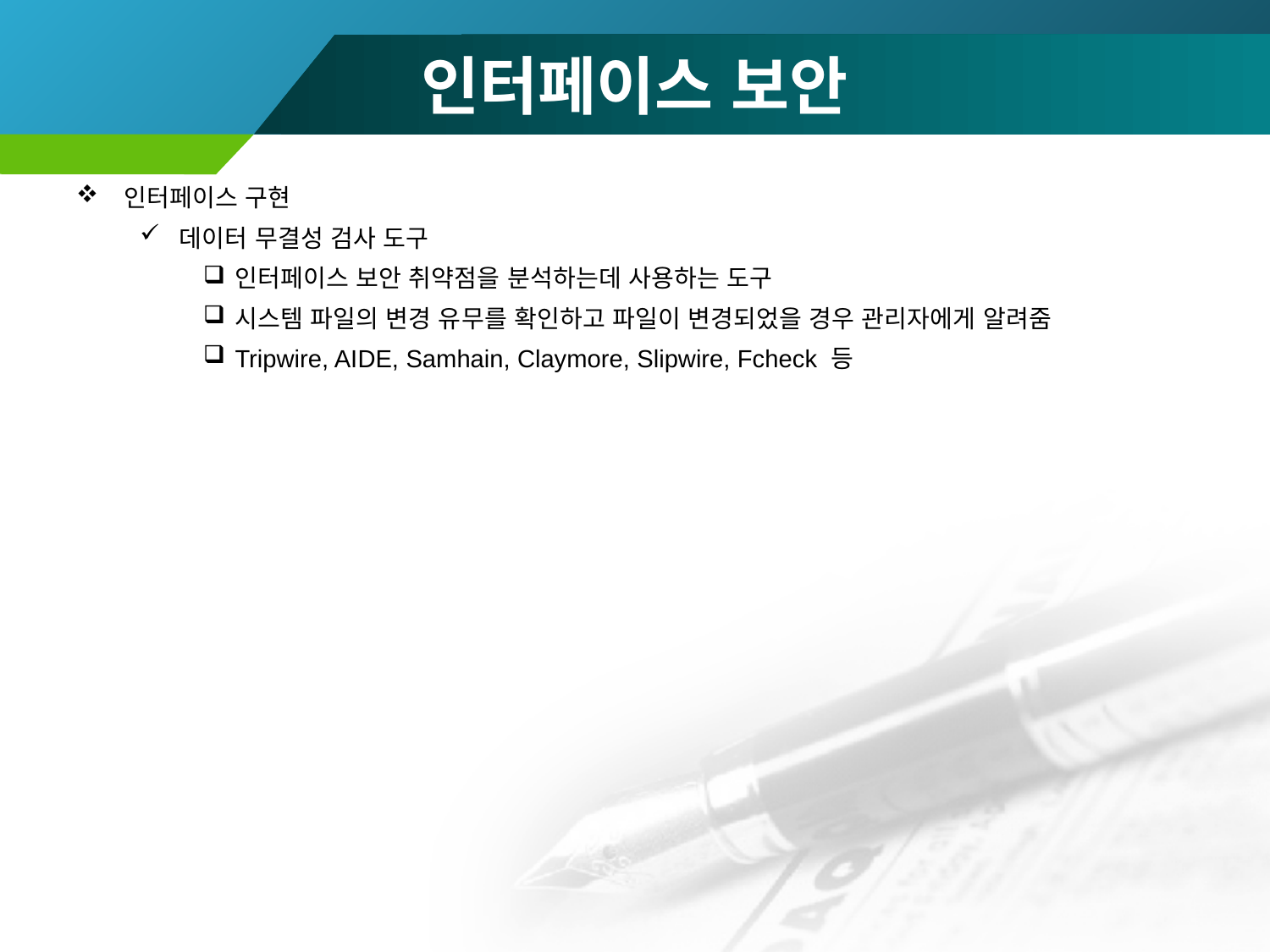

# 인터페이스 보안
인터페이스 구현
데이터 무결성 검사 도구
인터페이스 보안 취약점을 분석하는데 사용하는 도구
시스템 파일의 변경 유무를 확인하고 파일이 변경되었을 경우 관리자에게 알려줌
Tripwire, AIDE, Samhain, Claymore, Slipwire, Fcheck 등